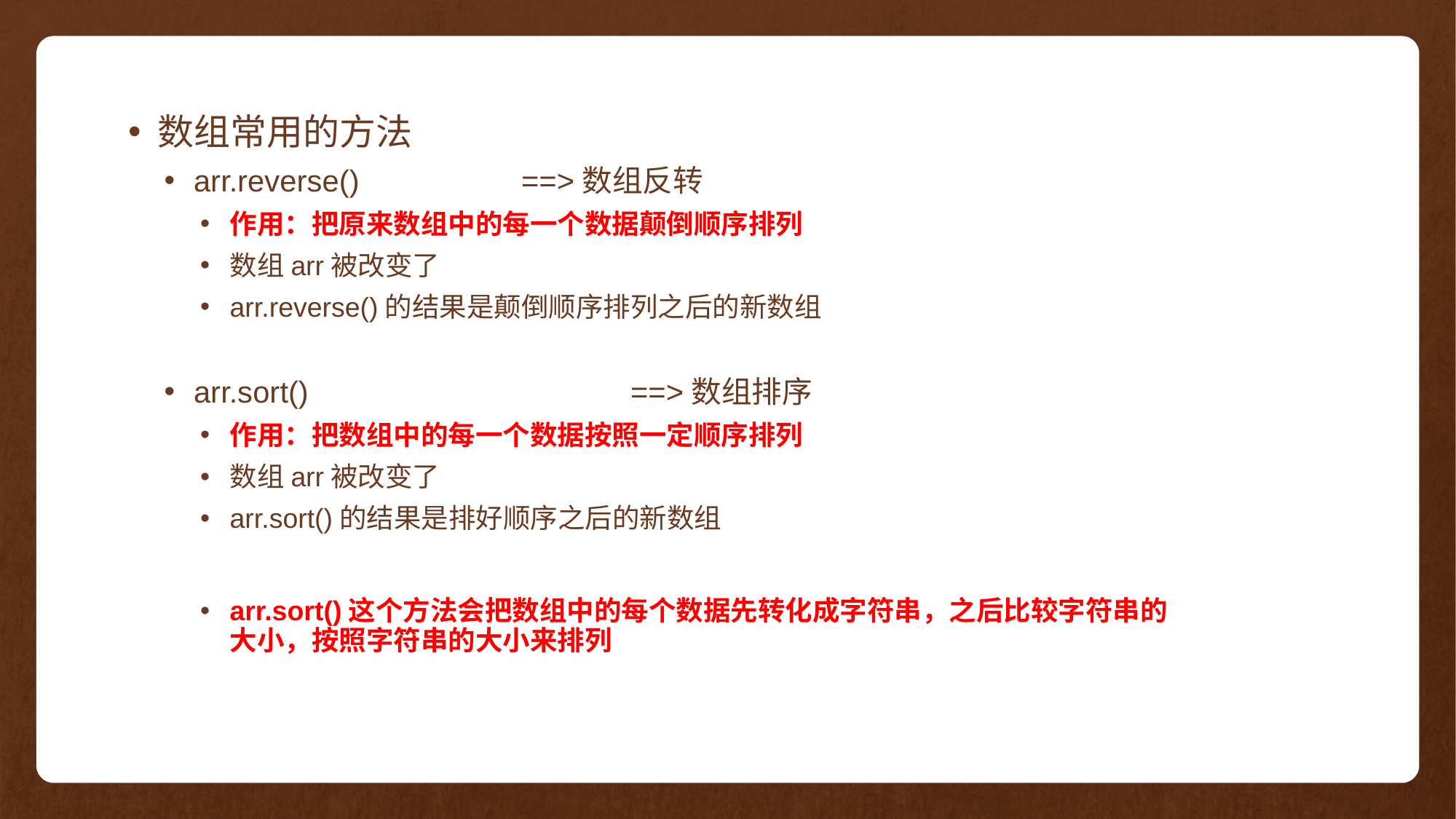

数组常用的方法
arr.reverse()		==>数组反转
作用：把原来数组中的每一个数据颠倒顺序排列
数组arr被改变了
arr.reverse()的结果是颠倒顺序排列之后的新数组

arr.sort()			==>数组排序
作用：把数组中的每一个数据按照一定顺序排列
数组arr被改变了
arr.sort()的结果是排好顺序之后的新数组

arr.sort()这个方法会把数组中的每个数据先转化成字符串，之后比较字符串的大小，按照字符串的大小来排列